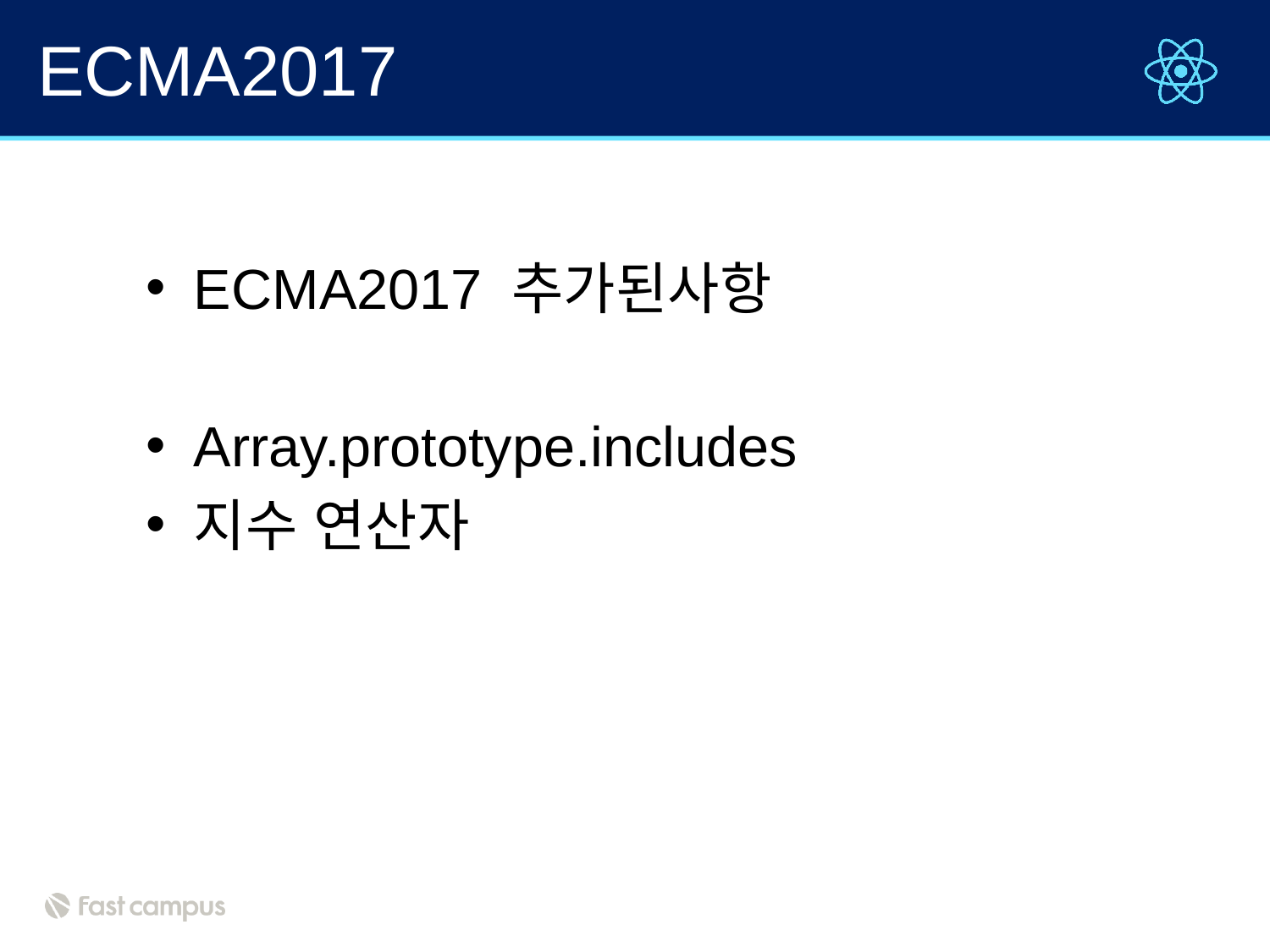

# ECMA2017
ECMA2017 추가된사항

Array.prototype.includes
지수 연산자